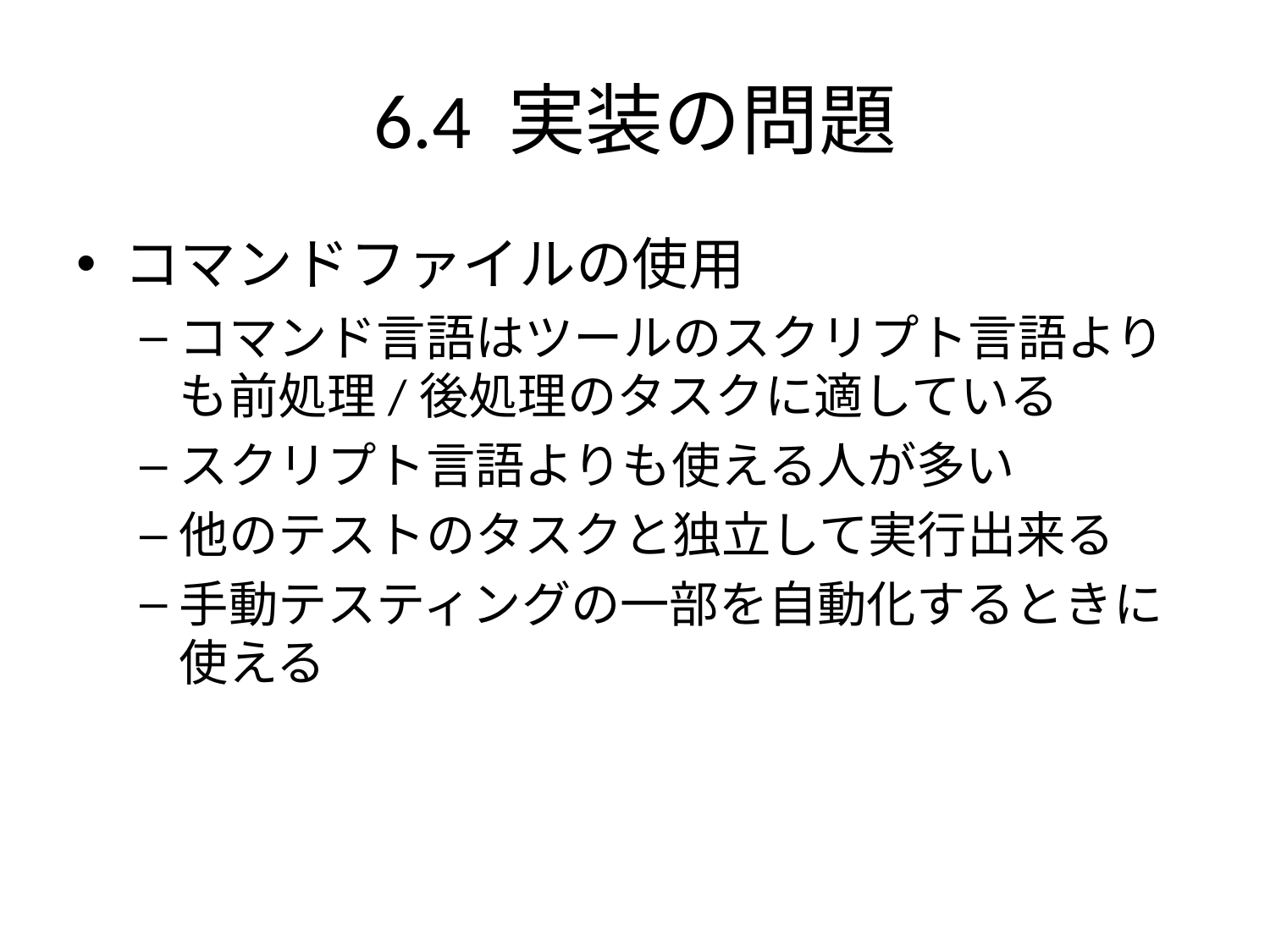

# 6.4 実装の問題
コマンドファイルの使用
コマンド言語はツールのスクリプト言語よりも前処理/後処理のタスクに適している
スクリプト言語よりも使える人が多い
他のテストのタスクと独立して実行出来る
手動テスティングの一部を自動化するときに使える